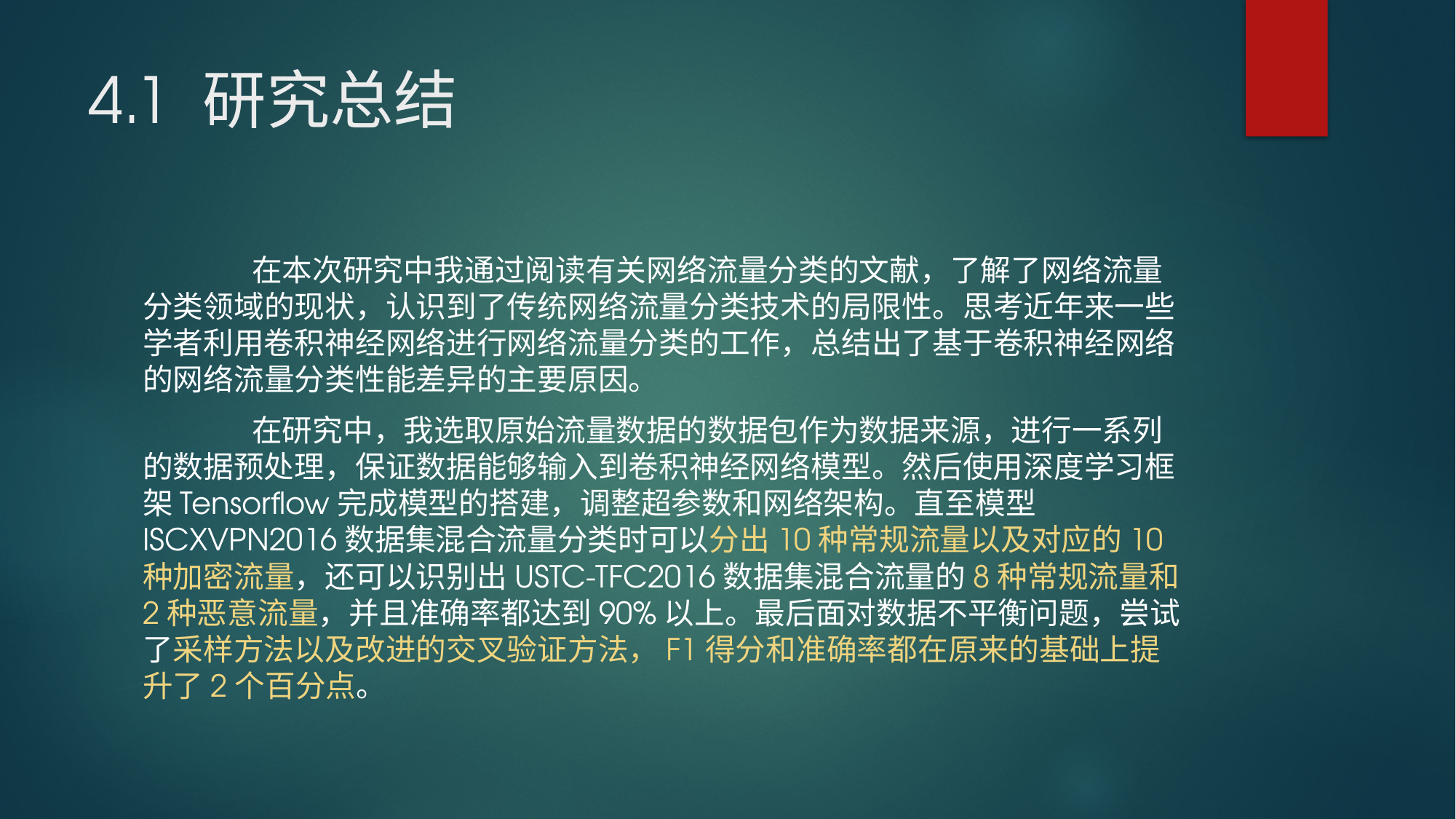

# 4.1 研究总结
	在本次研究中我通过阅读有关网络流量分类的文献，了解了网络流量分类领域的现状，认识到了传统网络流量分类技术的局限性。思考近年来一些学者利用卷积神经网络进行网络流量分类的工作，总结出了基于卷积神经网络的网络流量分类性能差异的主要原因。
	在研究中，我选取原始流量数据的数据包作为数据来源，进行一系列的数据预处理，保证数据能够输入到卷积神经网络模型。然后使用深度学习框架Tensorflow完成模型的搭建，调整超参数和网络架构。直至模型ISCXVPN2016数据集混合流量分类时可以分出10种常规流量以及对应的10种加密流量，还可以识别出USTC-TFC2016数据集混合流量的8种常规流量和2种恶意流量，并且准确率都达到90%以上。最后面对数据不平衡问题，尝试了采样方法以及改进的交叉验证方法，F1得分和准确率都在原来的基础上提升了2个百分点。